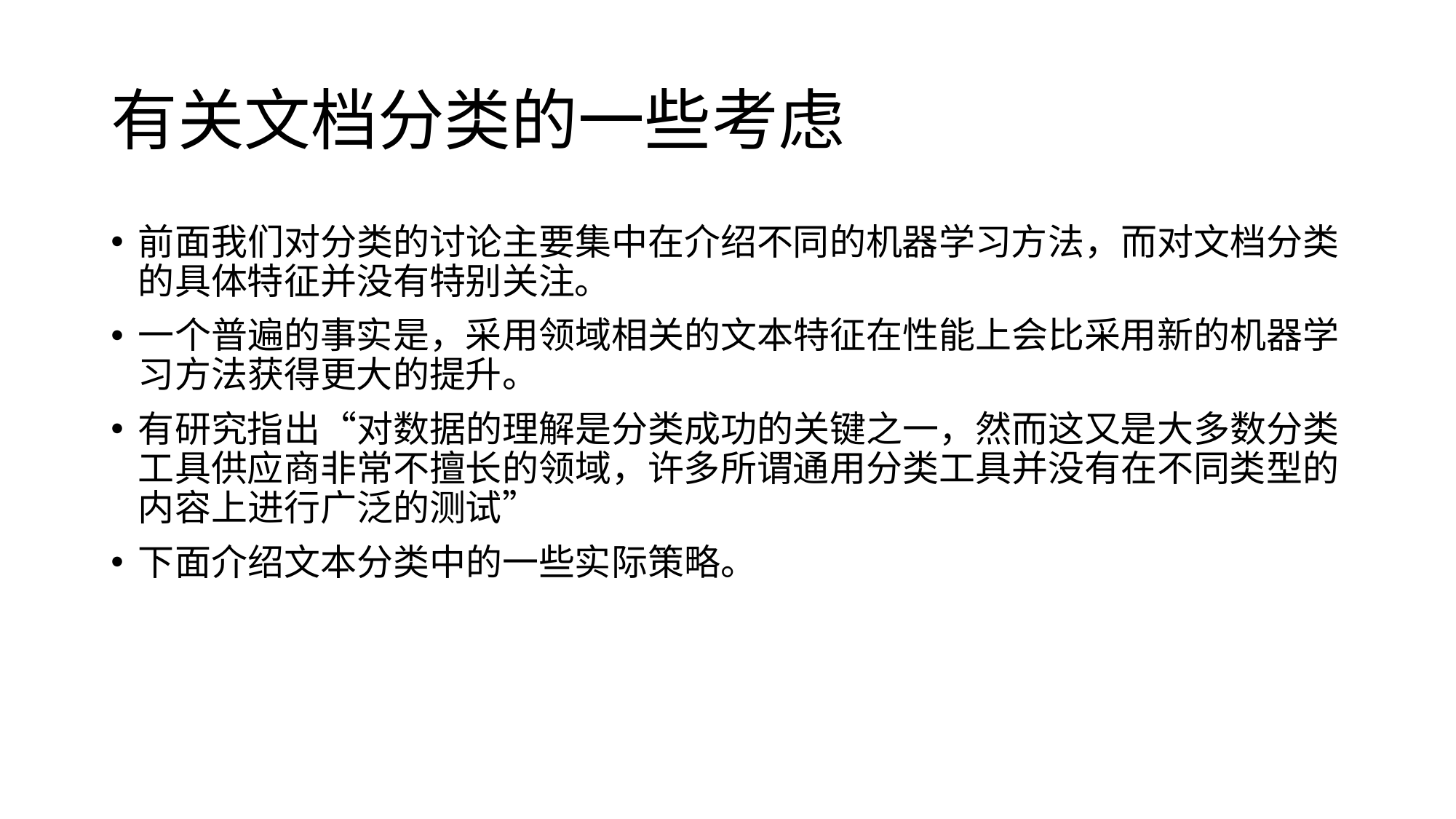

# 有关文档分类的一些考虑
前面我们对分类的讨论主要集中在介绍不同的机器学习方法，而对文档分类的具体特征并没有特别关注。
一个普遍的事实是，采用领域相关的文本特征在性能上会比采用新的机器学习方法获得更大的提升。
有研究指出“对数据的理解是分类成功的关键之一，然而这又是大多数分类工具供应商非常不擅长的领域，许多所谓通用分类工具并没有在不同类型的内容上进行广泛的测试”
下面介绍文本分类中的一些实际策略。